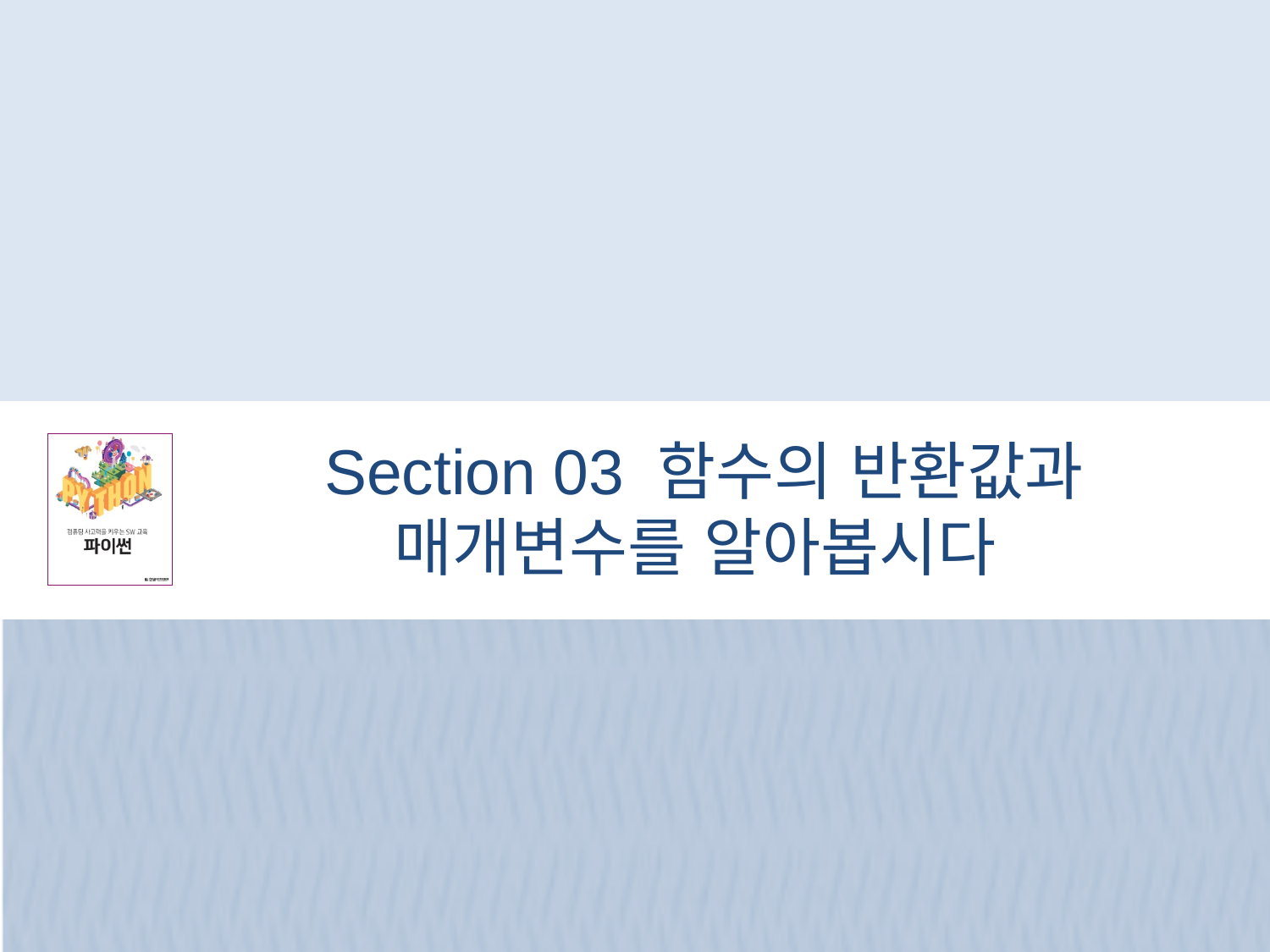

# Section 03 함수의 반환값과 매개변수를 알아봅시다